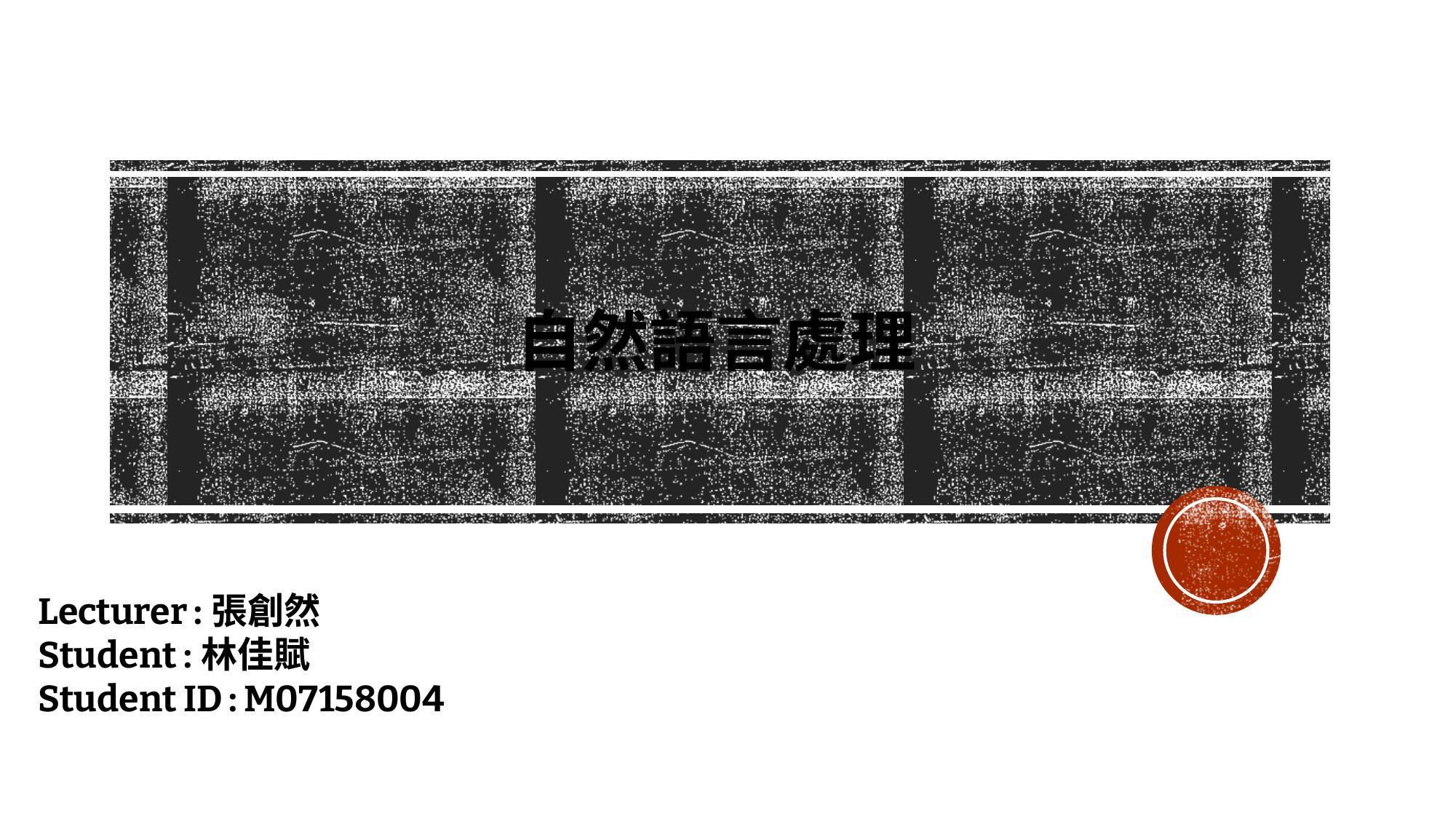

# 自然語言處理

	Lecturer : 張創然
	Student : 林佳賦
	Student ID : M07158004